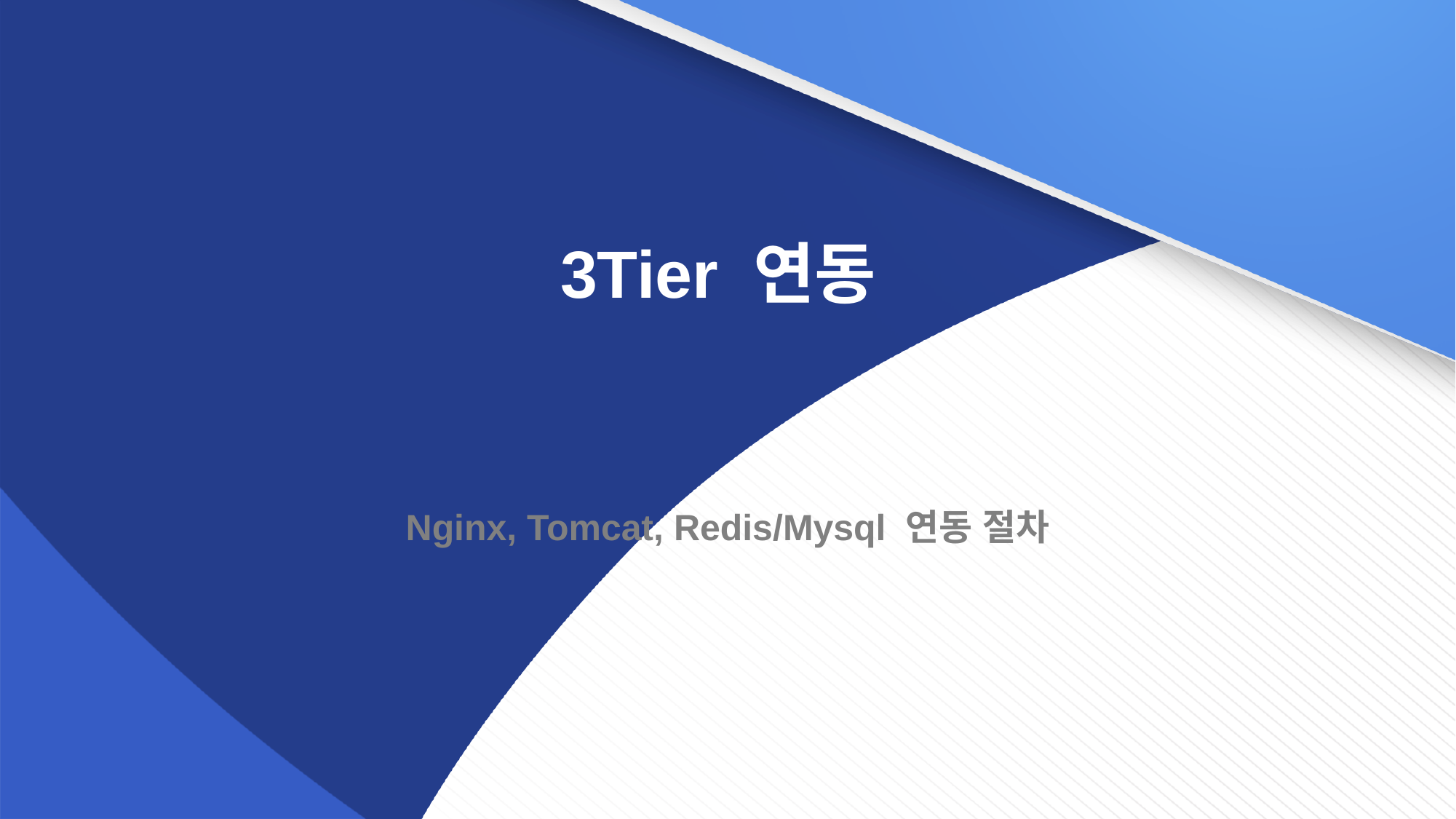

# 3Tier 연동
Nginx, Tomcat, Redis/Mysql 연동 절차